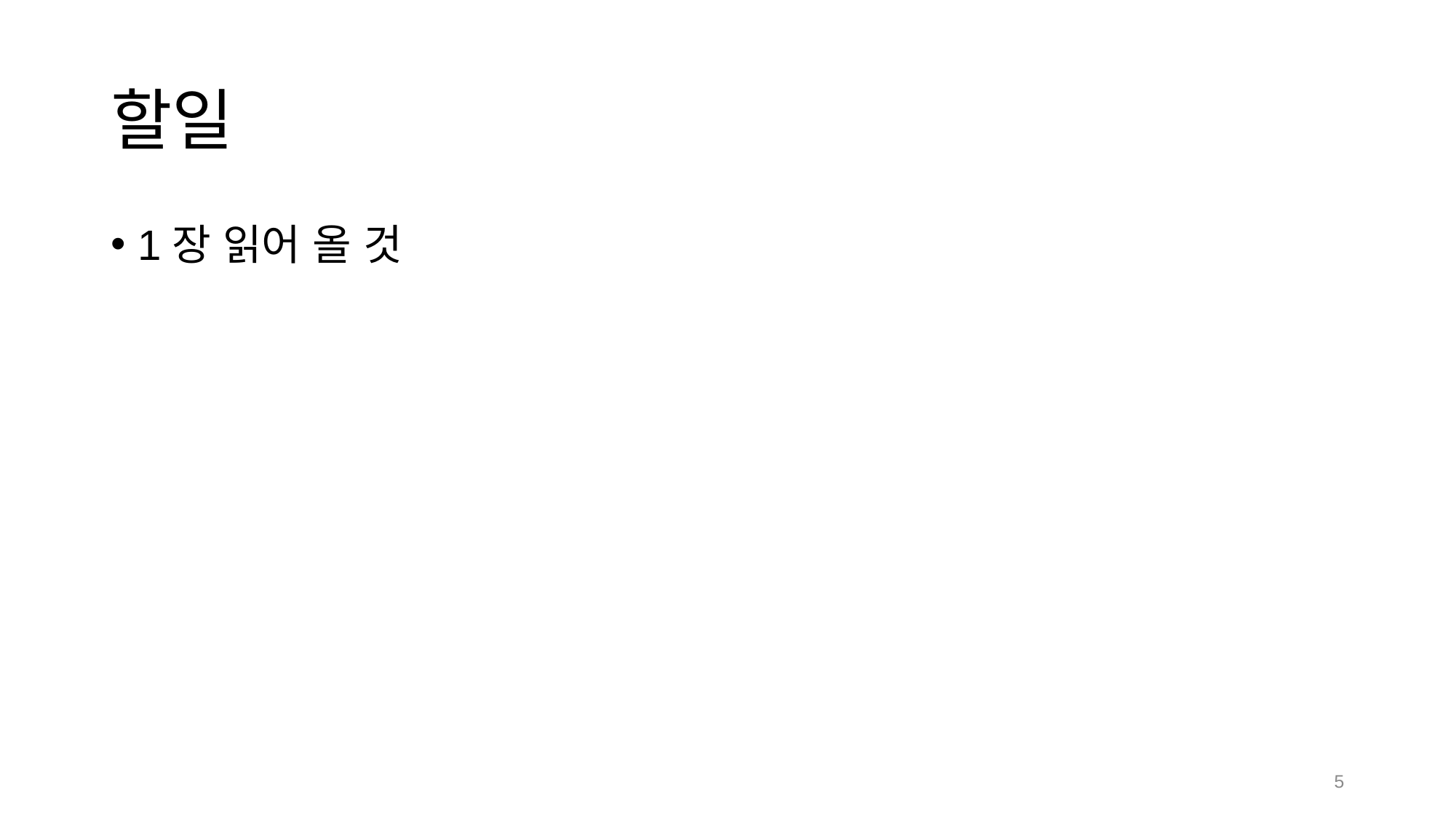

# 할일
1장 읽어 올 것
5